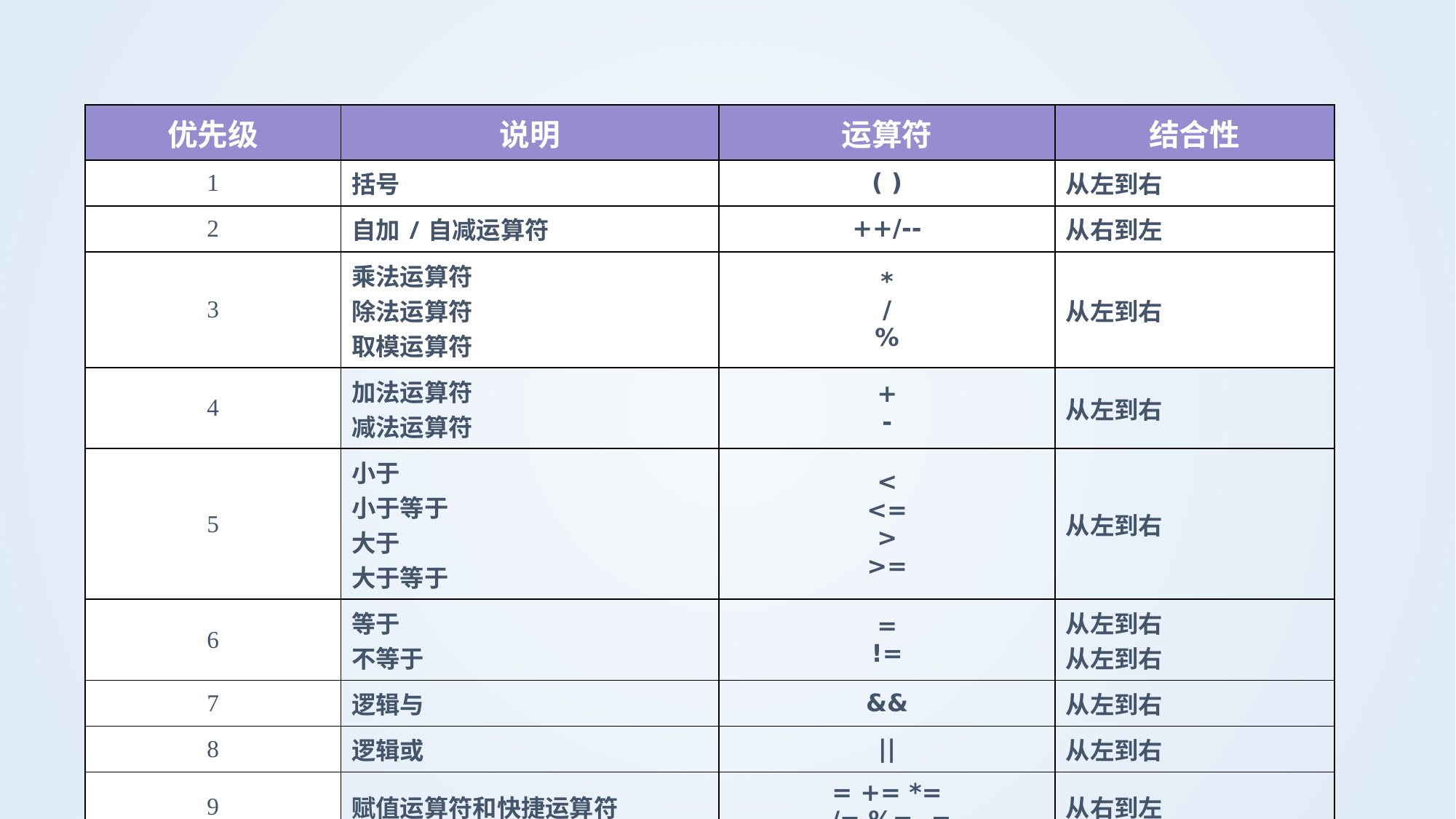

#
| 优先级 | 说明 | 运算符 | 结合性 |
| --- | --- | --- | --- |
| 1 | 括号 | ( ) | 从左到右 |
| 2 | 自加/自减运算符 | ++/-- | 从右到左 |
| 3 | 乘法运算符 除法运算符 取模运算符 | \* / % | 从左到右 |
| 4 | 加法运算符 减法运算符 | + - | 从左到右 |
| 5 | 小于 小于等于 大于 大于等于 | < <= > >= | 从左到右 |
| 6 | 等于 不等于 | = != | 从左到右 从左到右 |
| 7 | 逻辑与 | && | 从左到右 |
| 8 | 逻辑或 | || | 从左到右 |
| 9 | 赋值运算符和快捷运算符 | = += \*= /= %= -= | 从右到左 |